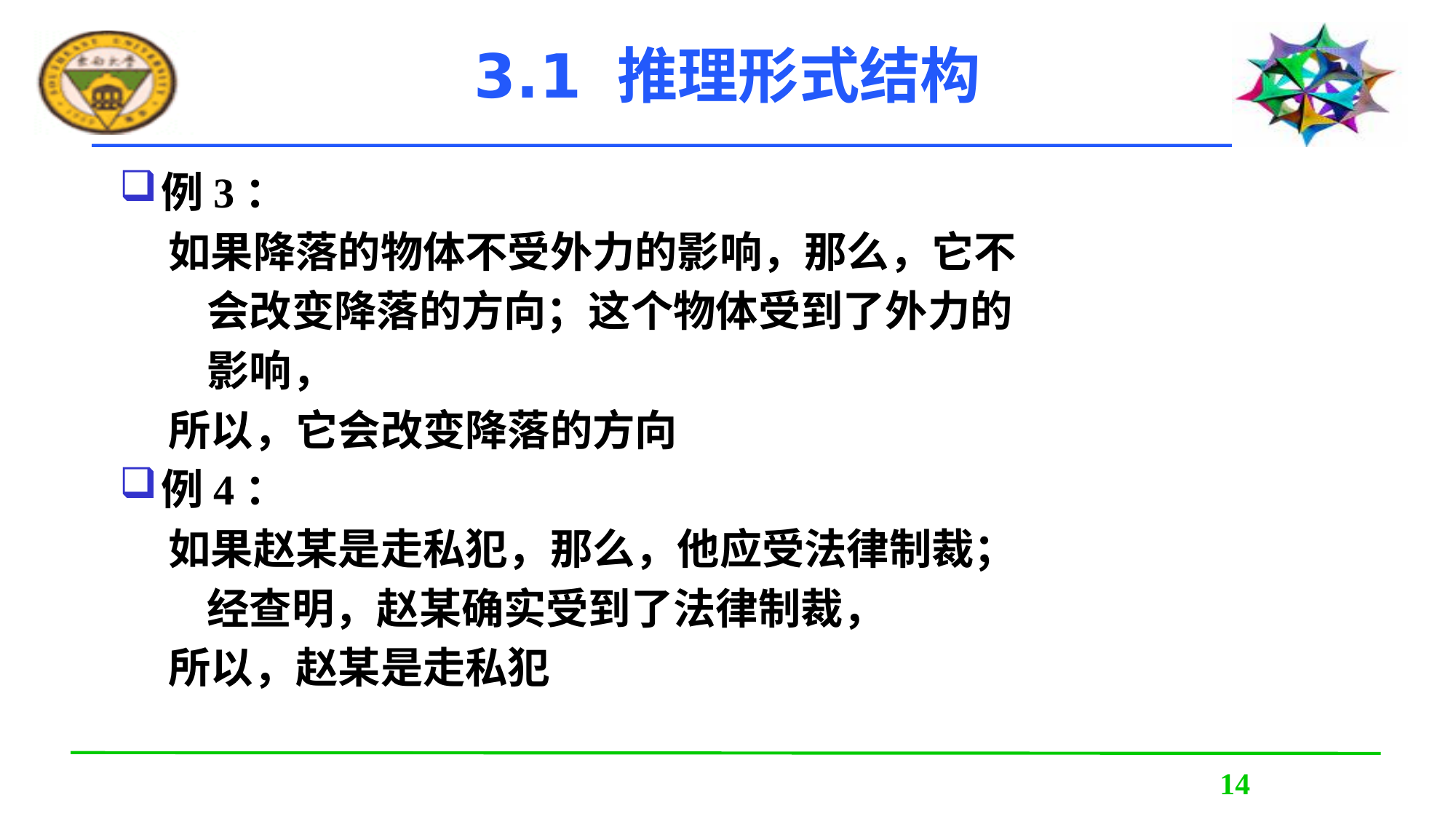

# 3.1 推理形式结构
例3：
    如果降落的物体不受外力的影响，那么，它不
        会改变降落的方向；这个物体受到了外力的
        影响，
    所以，它会改变降落的方向
例4：
    如果赵某是走私犯，那么，他应受法律制裁；
        经查明，赵某确实受到了法律制裁，
    所以，赵某是走私犯